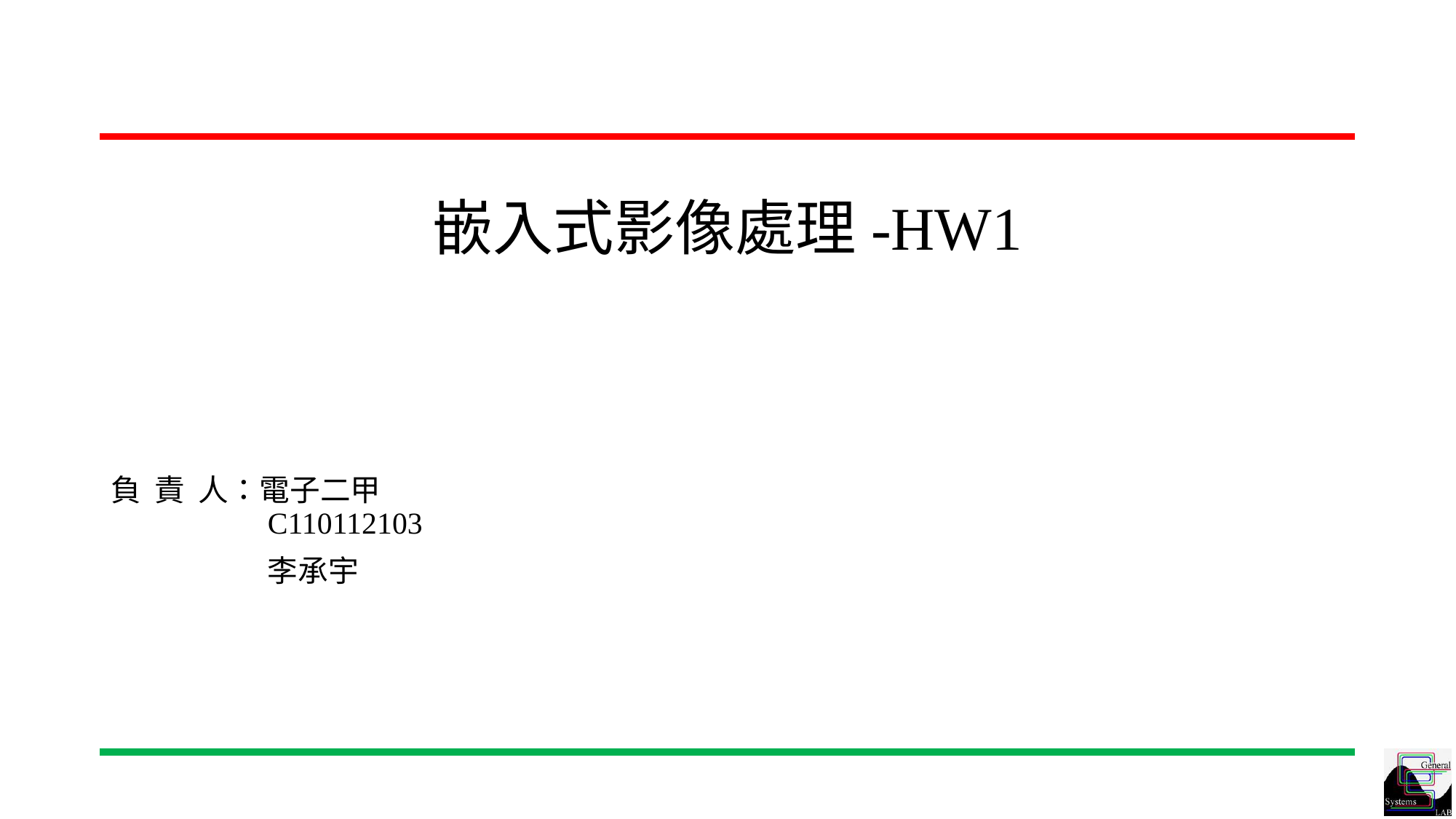

# 嵌入式影像處理-HW1
負  責  人：電子二甲		      C110112103
	      李承宇